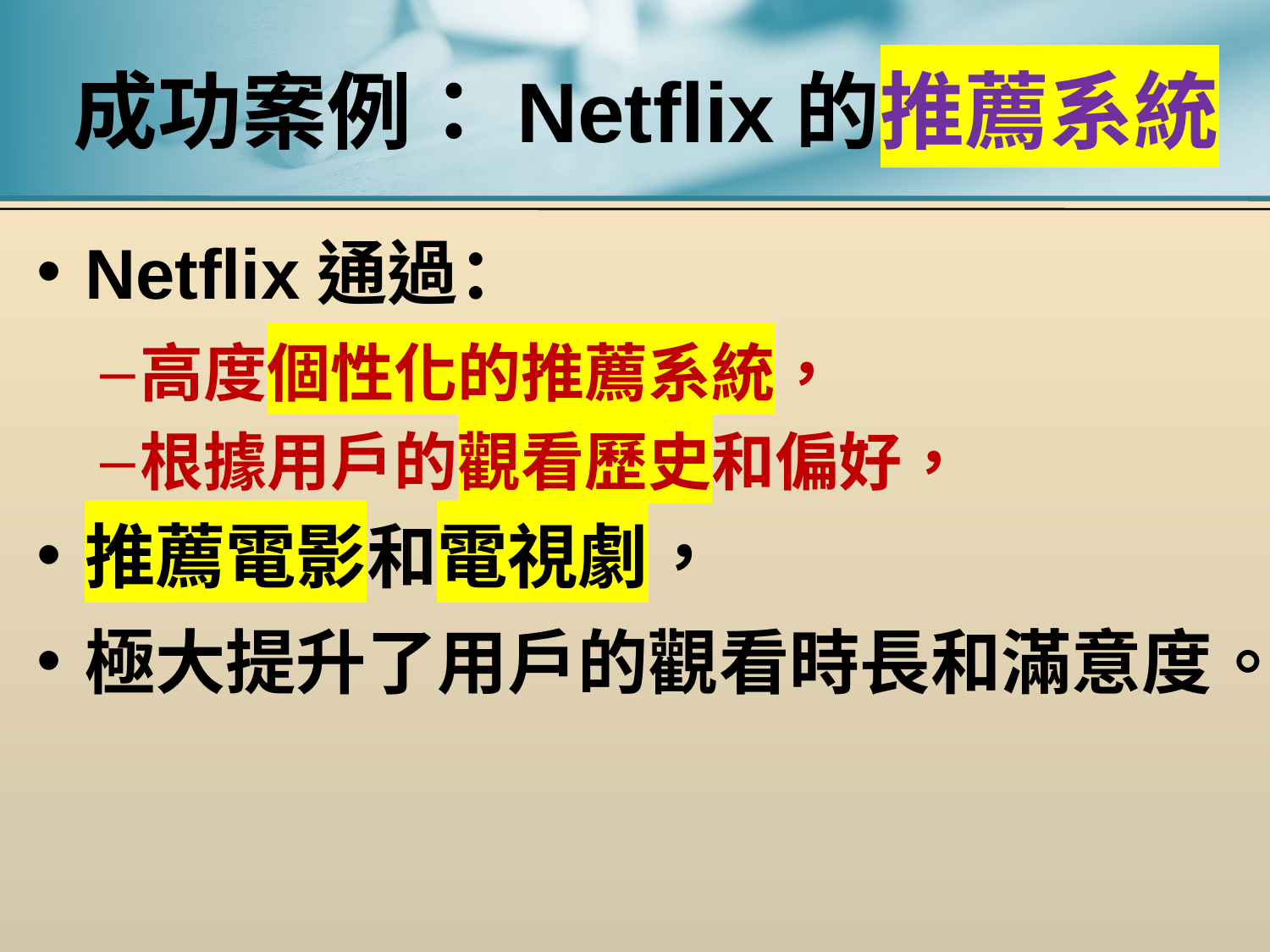

# 成功案例：Netflix的推薦系統
Netflix通過：
高度個性化的推薦系統，
根據用戶的觀看歷史和偏好，
推薦電影和電視劇，
極大提升了用戶的觀看時長和滿意度。